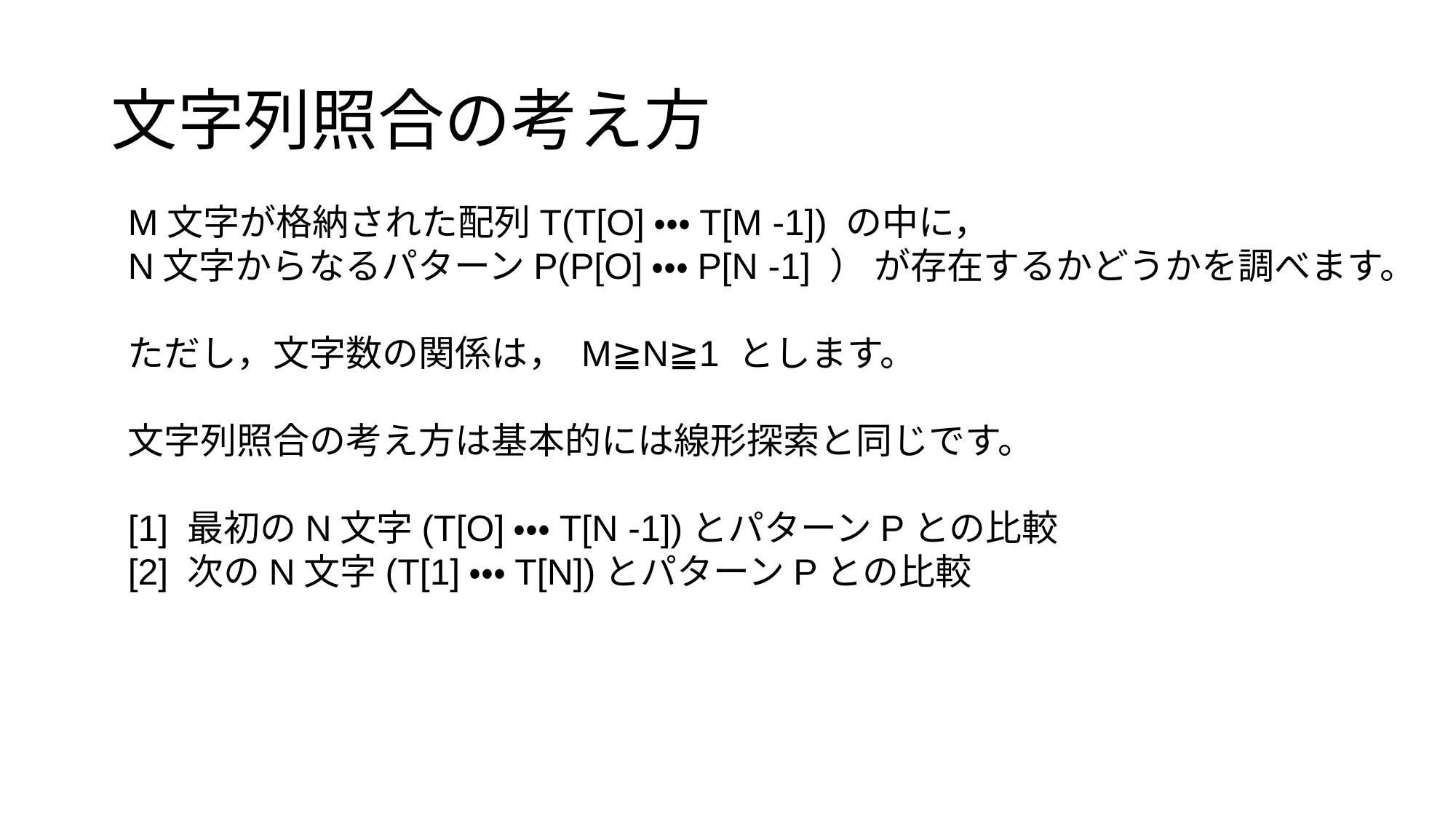

# 文字列照合の考え方
M文字が格納された配列T(T[O]・・・T[M -1]) の中に，
N文字からなるパターンP(P[O]・・・P[N -1] ） が存在するかどうかを調べます。

ただし，文字数の関係は， M≧N≧1 とします。

文字列照合の考え方は基本的には線形探索と同じです。

[1] 最初のN文字(T[O]・・・T[N -1])とパターンPとの比較
[2] 次のN文字(T[1]・・・T[N])とパターンPとの比較